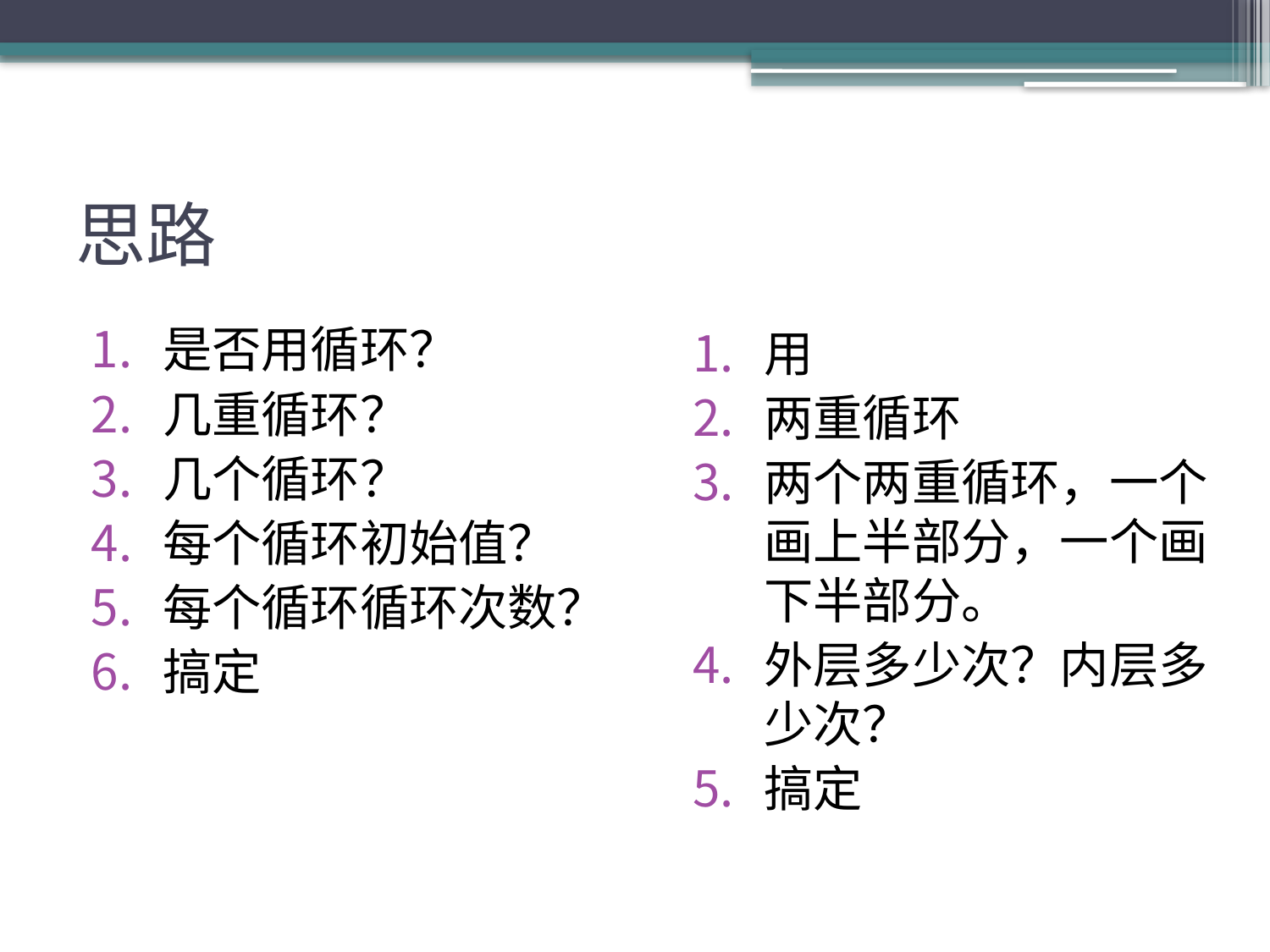

# 思路
是否用循环？
几重循环？
几个循环？
每个循环初始值？
每个循环循环次数？
搞定
用
两重循环
两个两重循环，一个画上半部分，一个画下半部分。
外层多少次？内层多少次？
搞定